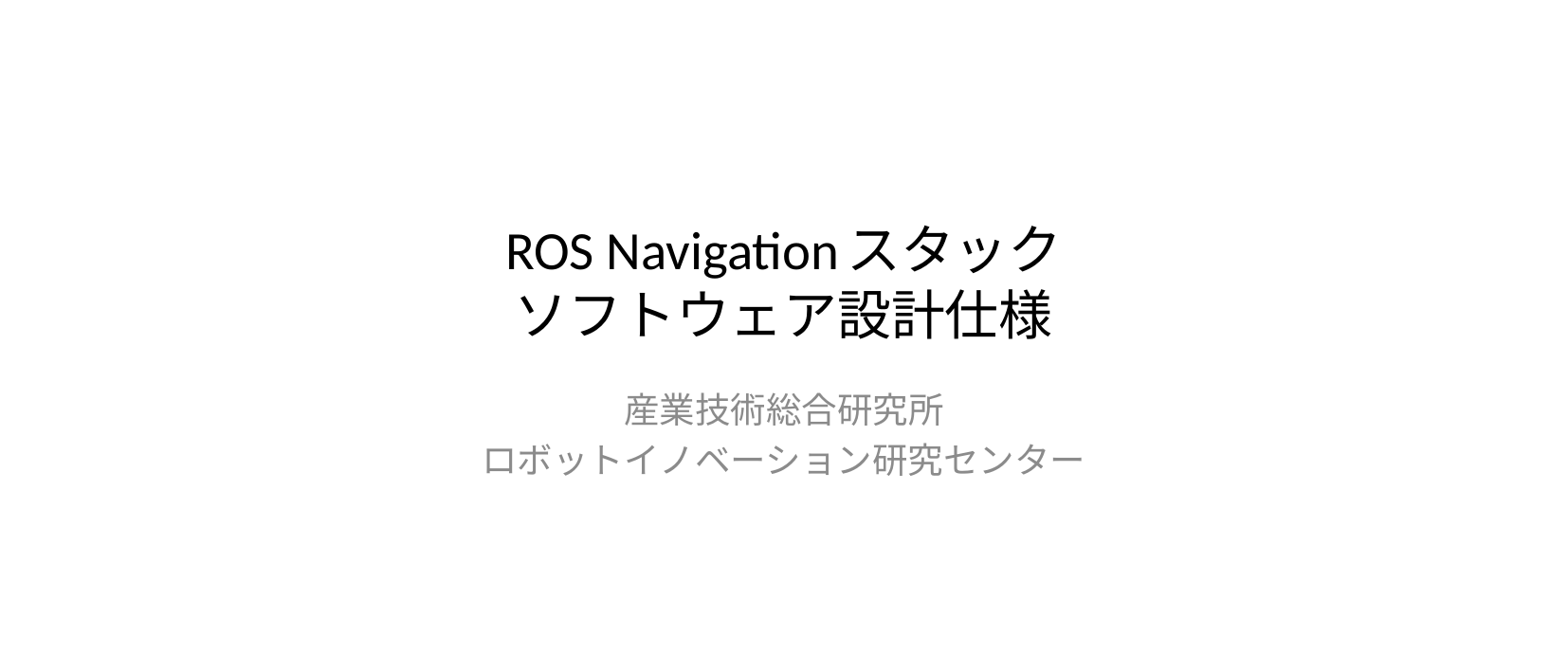

# ROS Navigationスタック ソフトウェア設計仕様
産業技術総合研究所
ロボットイノベーション研究センター